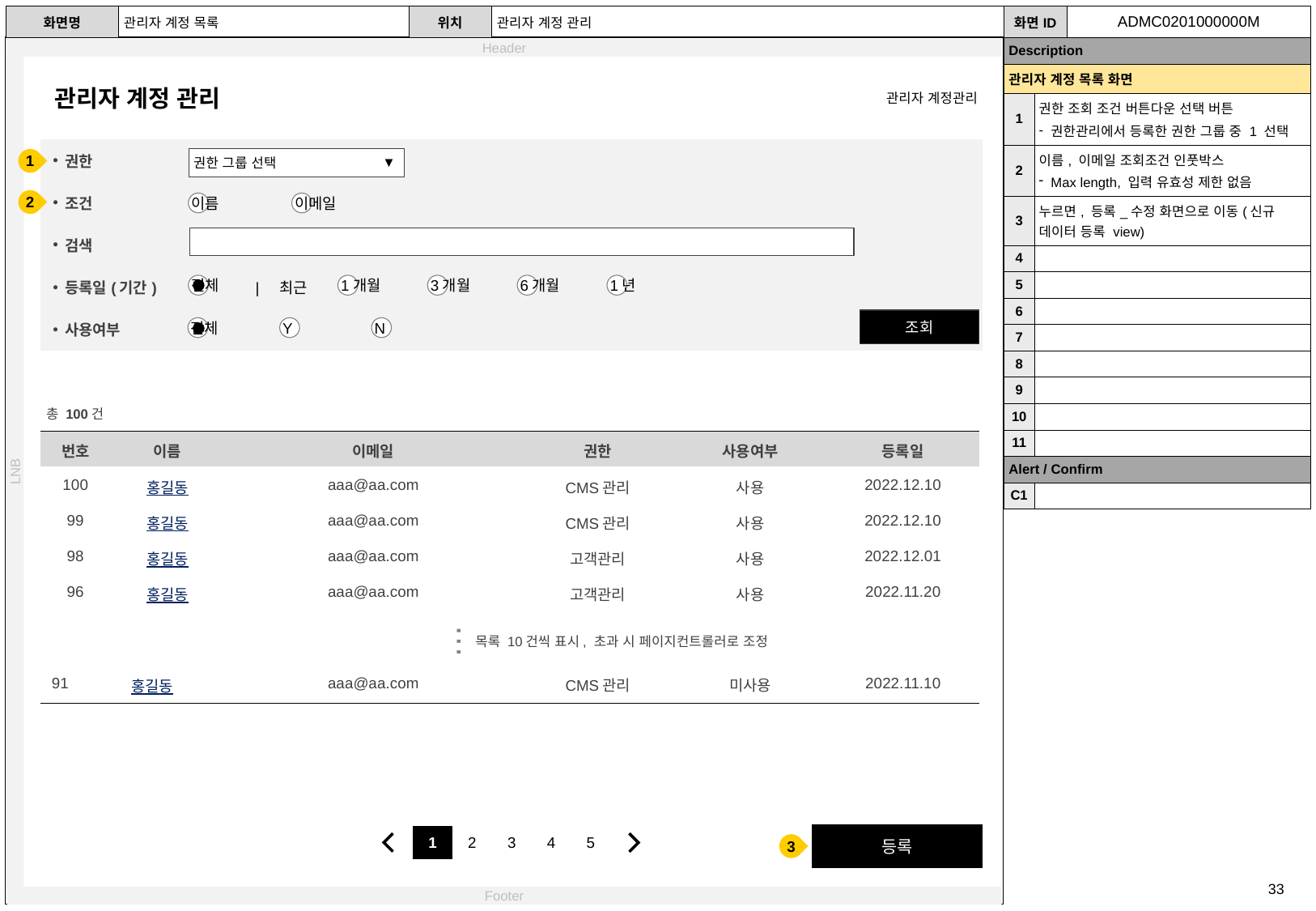

| 화면명 | 관리자 계정 목록 | 위치 | 관리자 계정 관리 | 화면ID | ADMC0201000000M |
| --- | --- | --- | --- | --- | --- |
| Description |  |
| --- | --- |
| 관리자 계정 목록 화면 | 주요 로직, 특정 OS 전용 등… 특별히 기재해야 할 사항이 있는 경우 활용 (없으면 생략 가능) |
| 1 | 권한 조회 조건 버튼다운 선택 버튼 권한관리에서 등록한 권한 그룹 중 1 선택 |
| 2 | 이름, 이메일 조회조건 인풋박스 Max length, 입력 유효성 제한 없음 |
| 3 | 누르면, 등록\_수정 화면으로 이동(신규 데이터 등록 view) |
| 4 |  |
| 5 |  |
| 6 |  |
| 7 |  |
| 8 |  |
| 9 |  |
| 10 |  |
| 11 |  |
| Alert / Confirm |  |
| C1 |  |
관리자 계정 관리
관리자 계정관리
| 권한 |  |
| --- | --- |
| 조건 |  |
| 검색 |  |
| 등록일(기간) | | 최근 |
| 사용여부 |  |
1

권한 그룹 선택
▼
2

이름
이메일

전체

1개월
3개월
6개월
1년
조회
Y
N
전체

총 100건
| 번호 |  | 이름 | 이메일 | 권한 | 사용여부 | 등록일 |
| --- | --- | --- | --- | --- | --- | --- |
| 100 |  | 홍길동 | aaa@aa.com | CMS관리 | 사용 | 2022.12.10 |
| 99 |  | 홍길동 | aaa@aa.com | CMS관리 | 사용 | 2022.12.10 |
| 98 |  | 홍길동 | aaa@aa.com | 고객관리 | 사용 | 2022.12.01 |
| 96 |  | 홍길동 | aaa@aa.com | 고객관리 | 사용 | 2022.11.20 |
|  |  |  |  |  |  |  |
| 91 | 홍길동 |  | aaa@aa.com | CMS관리 | 미사용 | 2022.11.10 |
…
목록 10건씩 표시, 초과 시 페이지컨트롤러로 조정
등록
| 1 | 2 | 3 | 4 | 5 |
| --- | --- | --- | --- | --- |
3